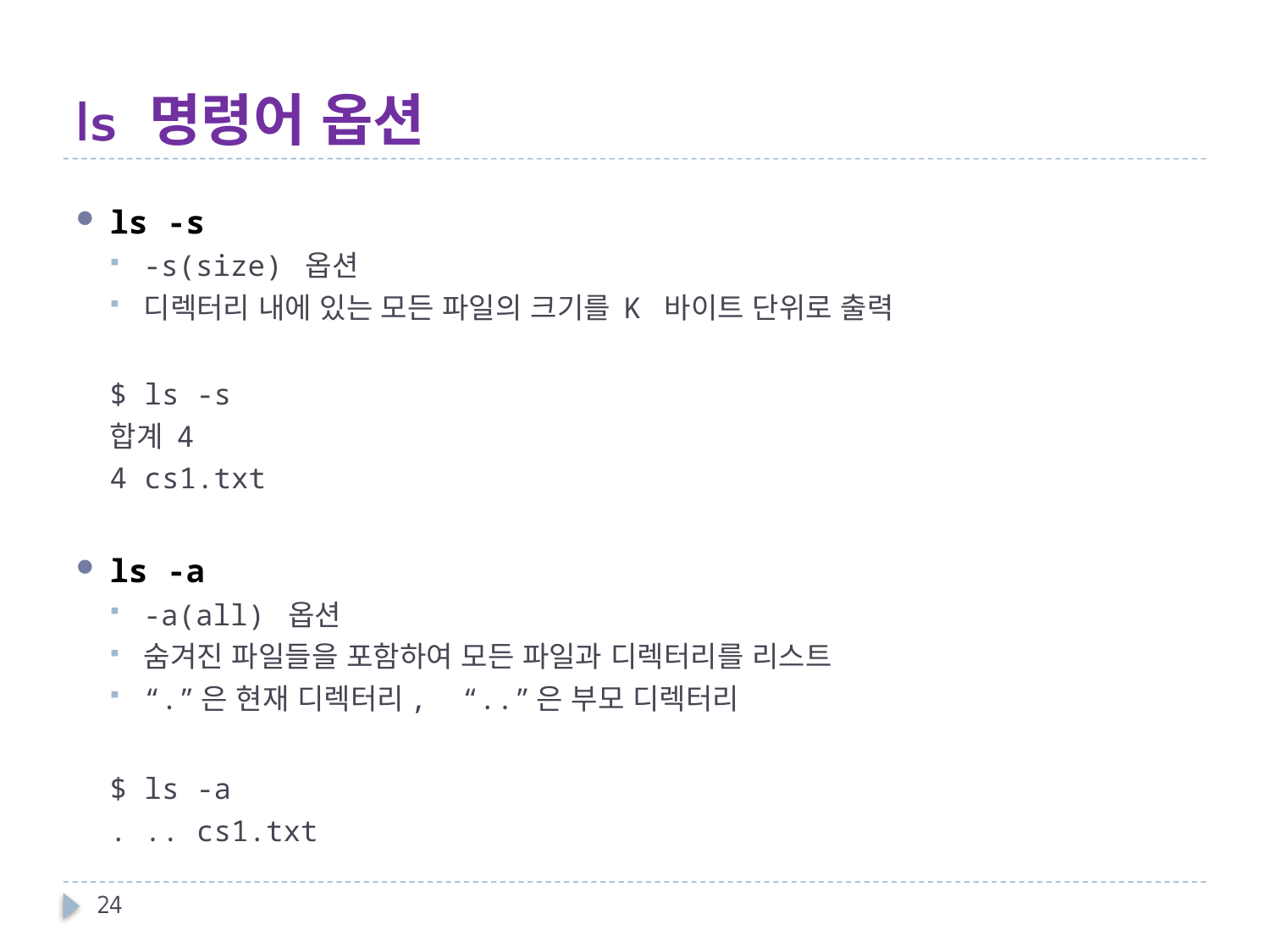

# ls 명령어 옵션
ls -s
-s(size) 옵션
디렉터리 내에 있는 모든 파일의 크기를 K 바이트 단위로 출력

$ ls -s
합계 4
4 cs1.txt

ls -a
-a(all) 옵션
숨겨진 파일들을 포함하여 모든 파일과 디렉터리를 리스트
“.”은 현재 디렉터리,  “..”은 부모 디렉터리

$ ls -a
. .. cs1.txt

24